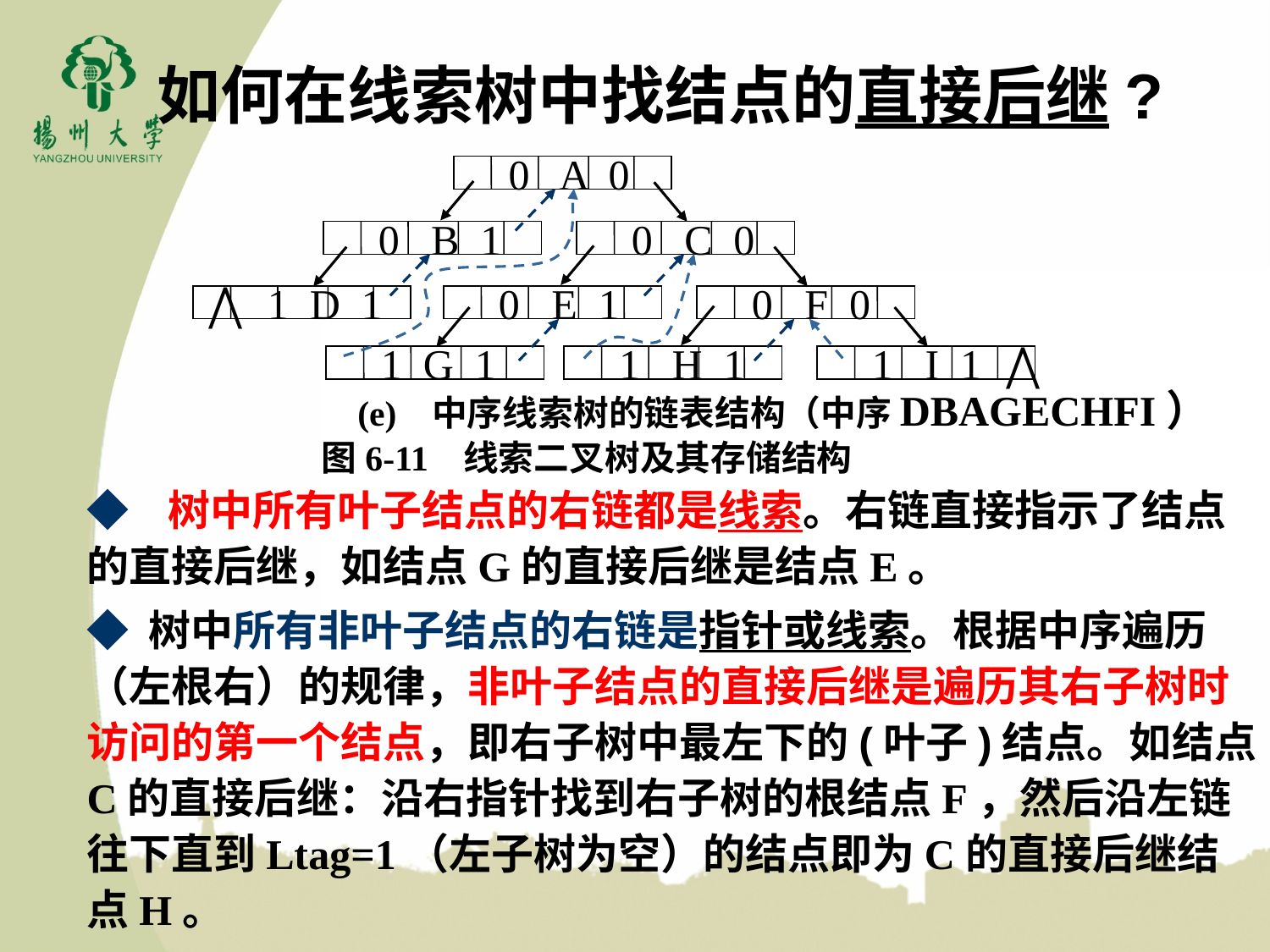

如何在线索树中找结点的直接后继?
    0   A  0

    0   B  1

    0   C  0

⋀  1  D  1

    0   E  1

    0   F  0

    1  G  1

    1   H  1

    1   I  1  ⋀

(e)   中序线索树的链表结构（中序DBAGECHFI）
图6-11   线索二叉树及其存储结构
◆   树中所有叶子结点的右链都是线索。右链直接指示了结点的直接后继，如结点G的直接后继是结点E。
◆ 树中所有非叶子结点的右链是指针或线索。根据中序遍历（左根右）的规律，非叶子结点的直接后继是遍历其右子树时访问的第一个结点，即右子树中最左下的(叶子)结点。如结点C的直接后继：沿右指针找到右子树的根结点F，然后沿左链往下直到Ltag=1（左子树为空）的结点即为C的直接后继结点H。